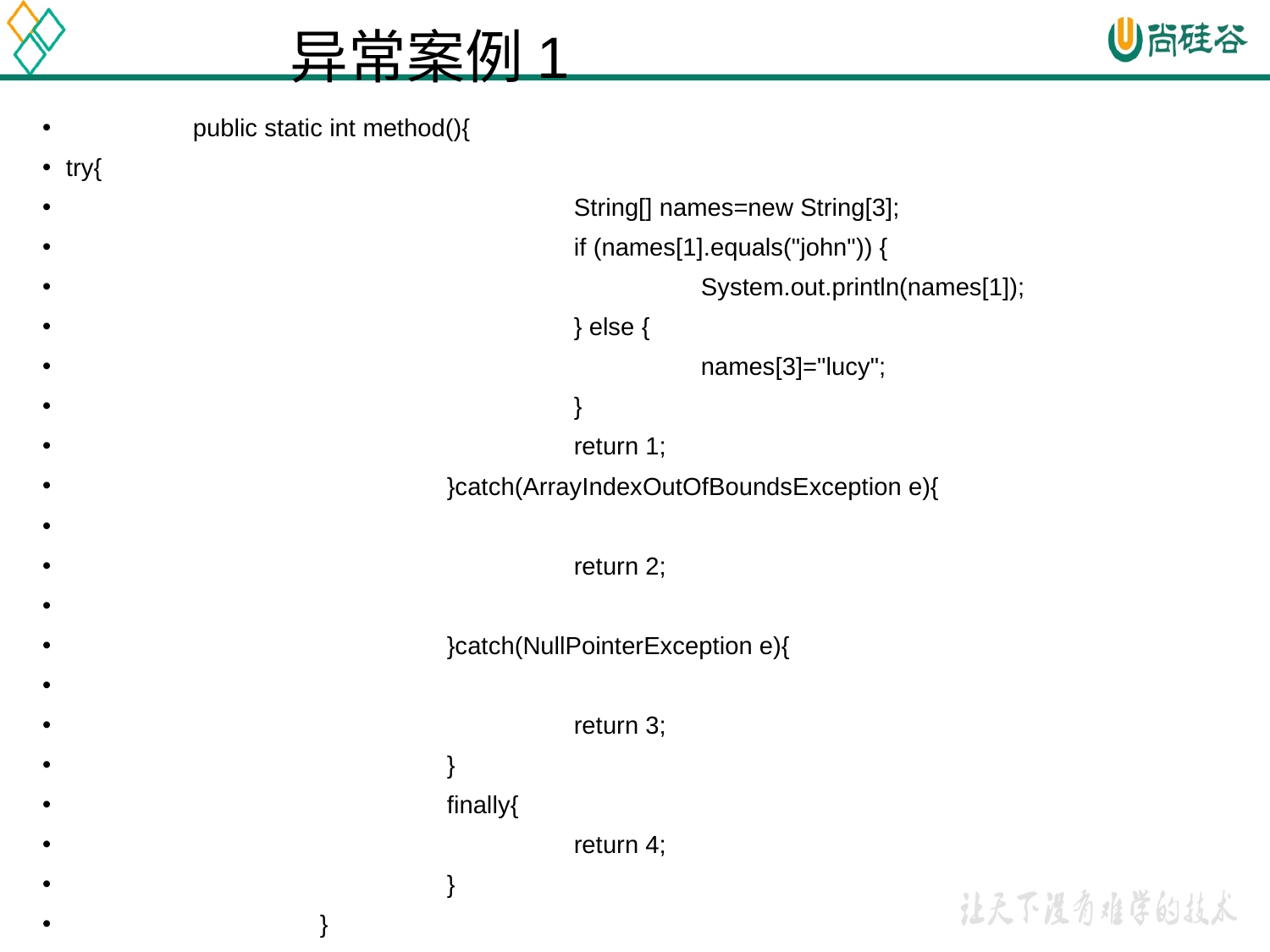

# 异常案例1
	public static int method(){
try{
				String[] names=new String[3];
				if (names[1].equals("john")) {
					System.out.println(names[1]);
				} else {
					names[3]="lucy";
				}
				return 1;
			}catch(ArrayIndexOutOfBoundsException e){

				return 2;

			}catch(NullPointerException e){

				return 3;
			}
			finally{
				return 4;
			}
		}

		public static void main(String[] args){

			System.out.println(method());
		}